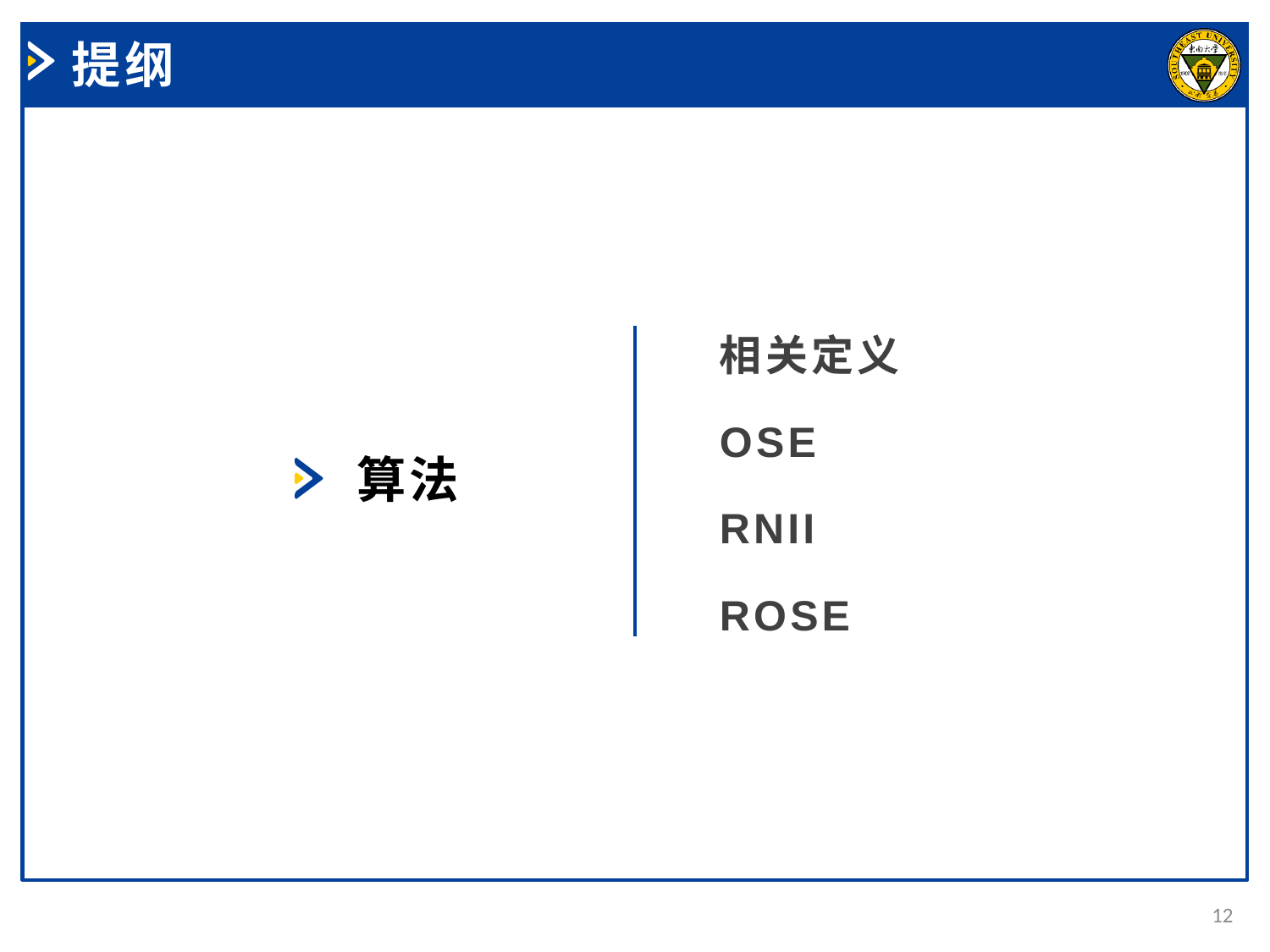

提纲
相关定义
算法

OSE
RNII
ROSE
12